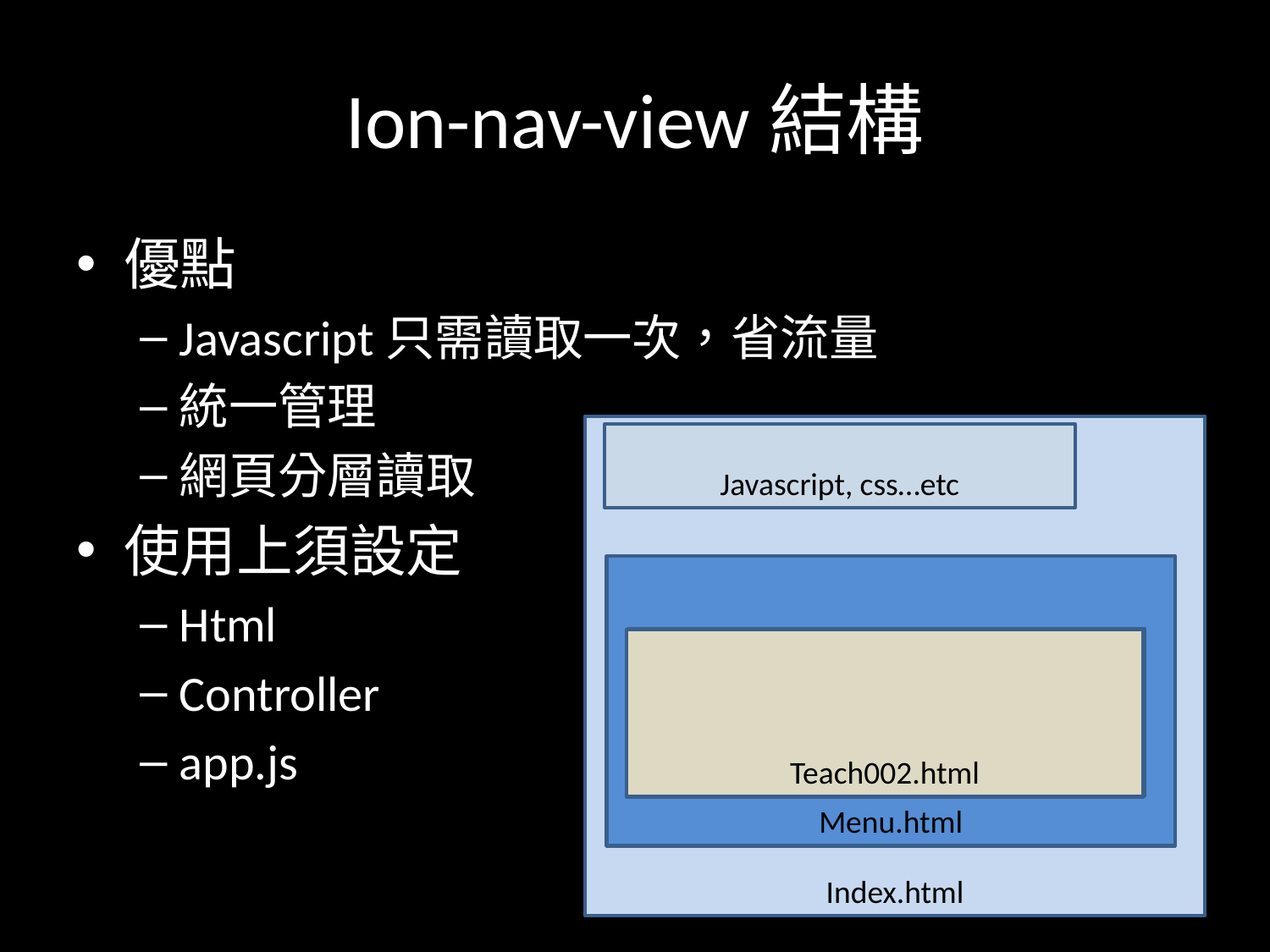

# Ion-nav-view結構
優點
Javascript只需讀取一次，省流量
統一管理
網頁分層讀取
使用上須設定
Html
Controller
app.js
Index.html
Javascript, css…etc
Menu.html
Teach001.html
Teach002.html